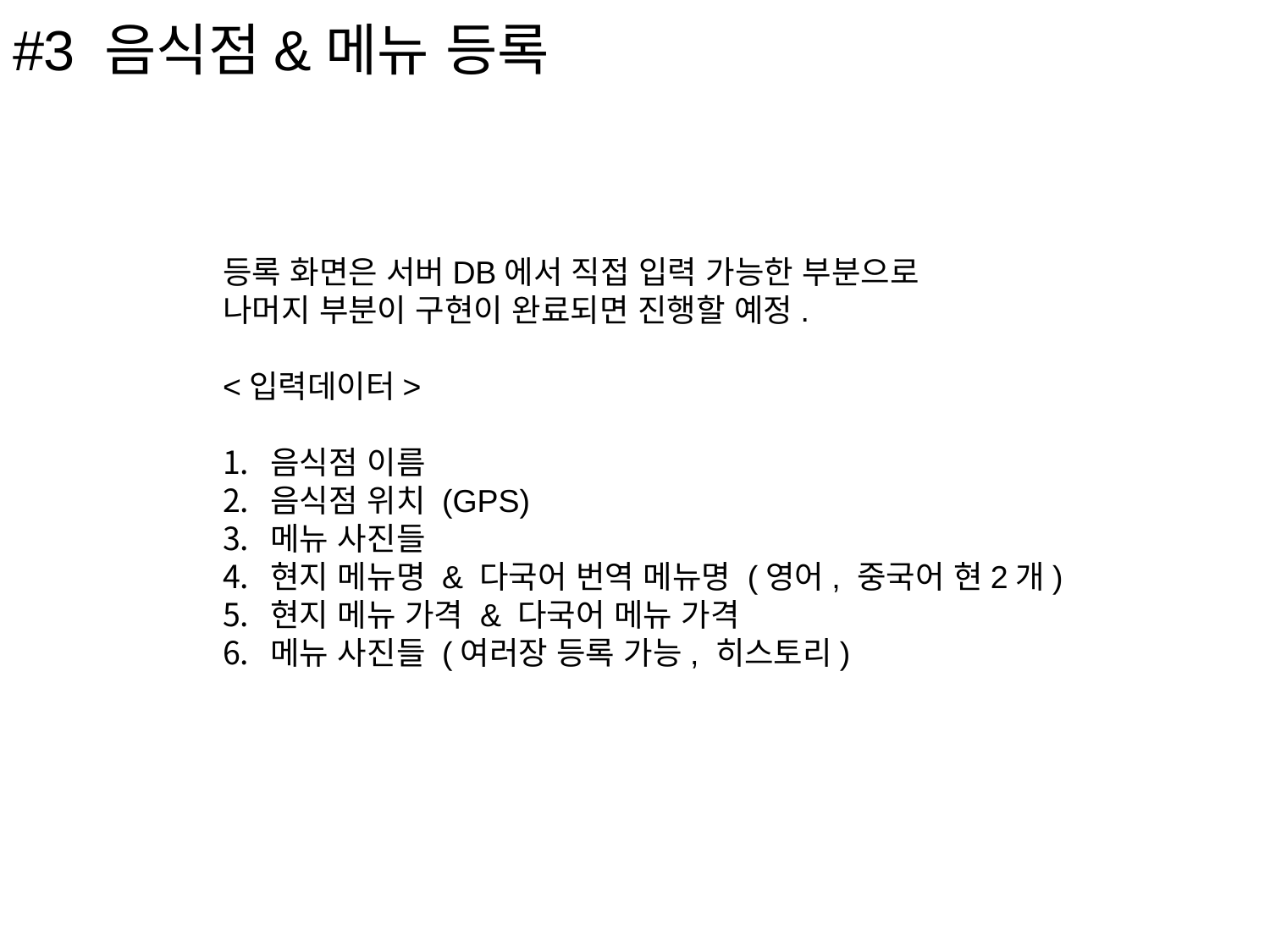

# #3 음식점&메뉴 등록
등록 화면은 서버DB에서 직접 입력 가능한 부분으로
나머지 부분이 구현이 완료되면 진행할 예정.

<입력데이터>

음식점 이름
음식점 위치 (GPS)
메뉴 사진들
현지 메뉴명 & 다국어 번역 메뉴명 (영어, 중국어 현2개)
현지 메뉴 가격 & 다국어 메뉴 가격
메뉴 사진들 (여러장 등록 가능, 히스토리)